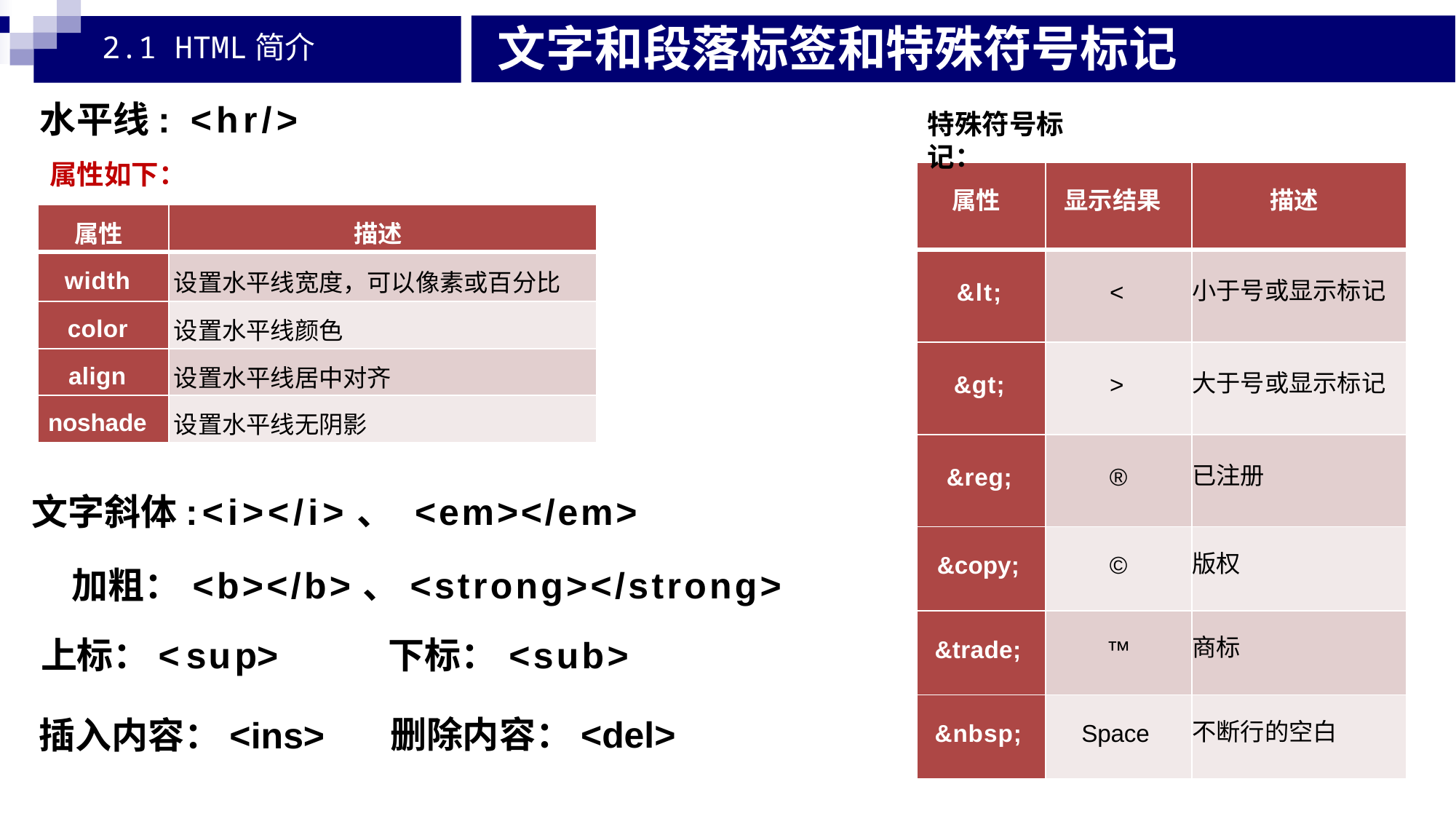

# 文字和段落标签和特殊符号标记
2.1 HTML简介
水平线:  <hr/>
特殊符号标记：
属性如下：
| 属性 | 显示结果 | 描述 |
| --- | --- | --- |
| &lt; | < | 小于号或显示标记 |
| &gt; | > | 大于号或显示标记 |
| &reg; | ® | 已注册 |
| &copy; | © | 版权 |
| &trade; | ™ | 商标 |
| &nbsp; | Space | 不断行的空白 |
| 属性 | 描述 |
| --- | --- |
| width | 设置水平线宽度，可以像素或百分比 |
| color | 设置水平线颜色 |
| align | 设置水平线居中对齐 |
| noshade | 设置水平线无阴影 |
文字斜体:<i></i>、 <em></em>
加粗：<b></b>、<strong></strong>
上标：<sup>
下标：<sub>
删除内容：<del>
插入内容：<ins>